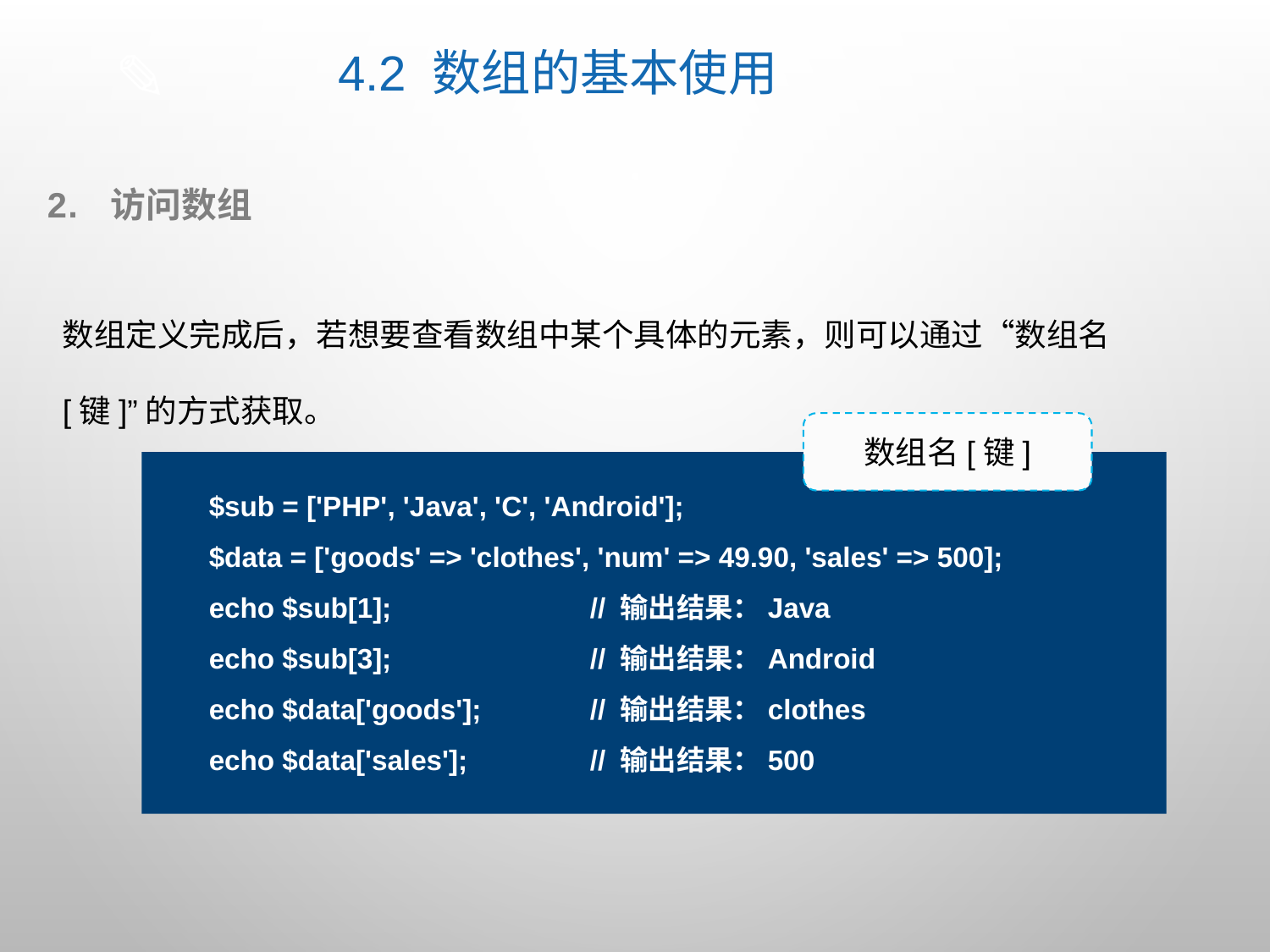

# 4.2 数组的基本使用
访问数组
数组定义完成后，若想要查看数组中某个具体的元素，则可以通过“数组名[键]”的方式获取。
数组名[键]

$sub = ['PHP', 'Java', 'C', 'Android'];
$data = ['goods' => 'clothes', 'num' => 49.90, 'sales' => 500];
echo $sub[1];		// 输出结果：Java
echo $sub[3];		// 输出结果：Android
echo $data['goods'];	// 输出结果：clothes
echo $data['sales'];	// 输出结果：500